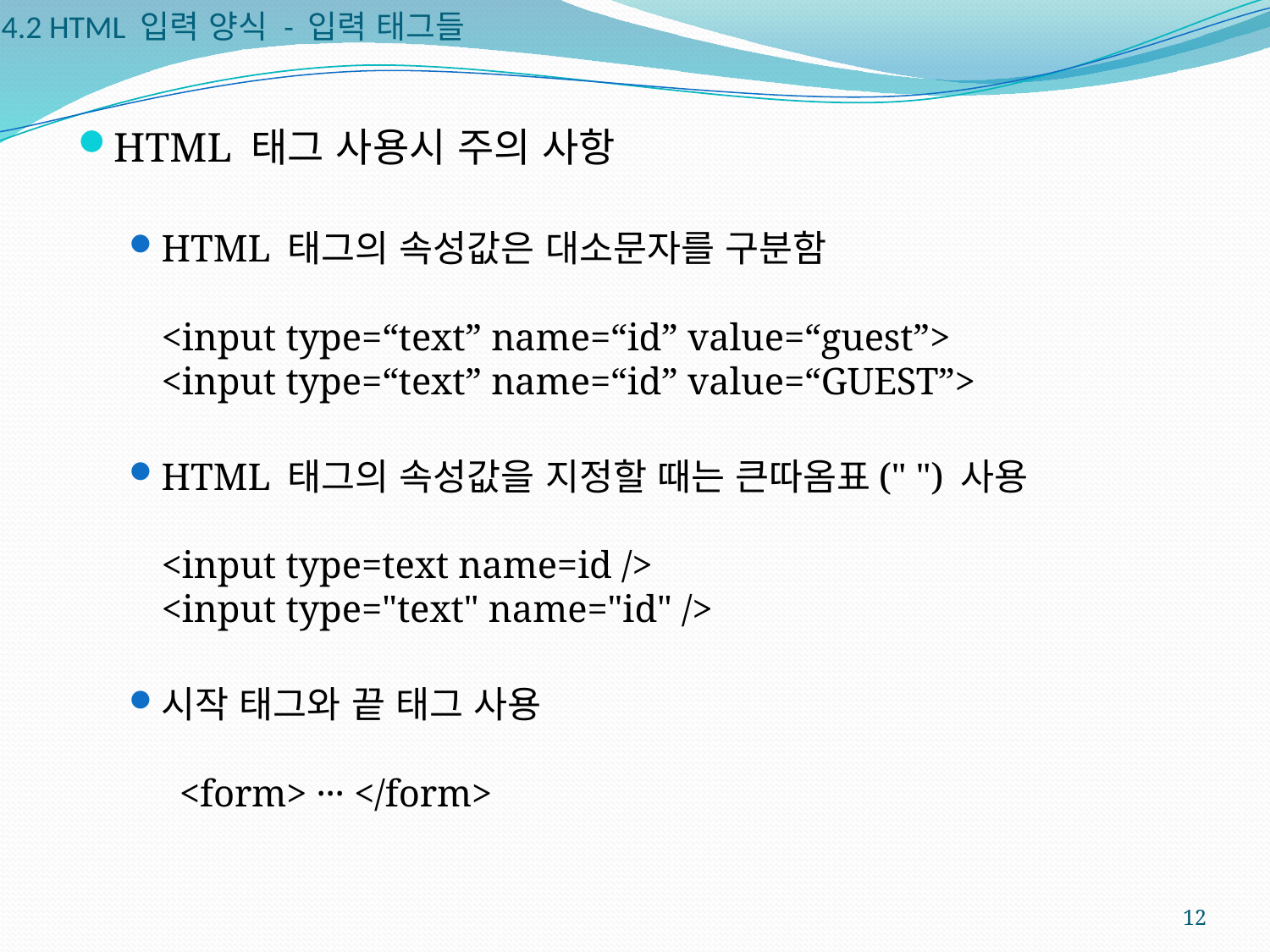

4.2 HTML 입력 양식 - 입력 태그들
HTML 태그 사용시 주의 사항
HTML 태그의 속성값은 대소문자를 구분함
<input type=“text” name=“id” value=“guest”>
<input type=“text” name=“id” value=“GUEST”>
HTML 태그의 속성값을 지정할 때는 큰따옴표(" ") 사용
<input type=text name=id />
<input type="text" name="id" />
시작 태그와 끝 태그 사용
 <form> ··· </form>
12